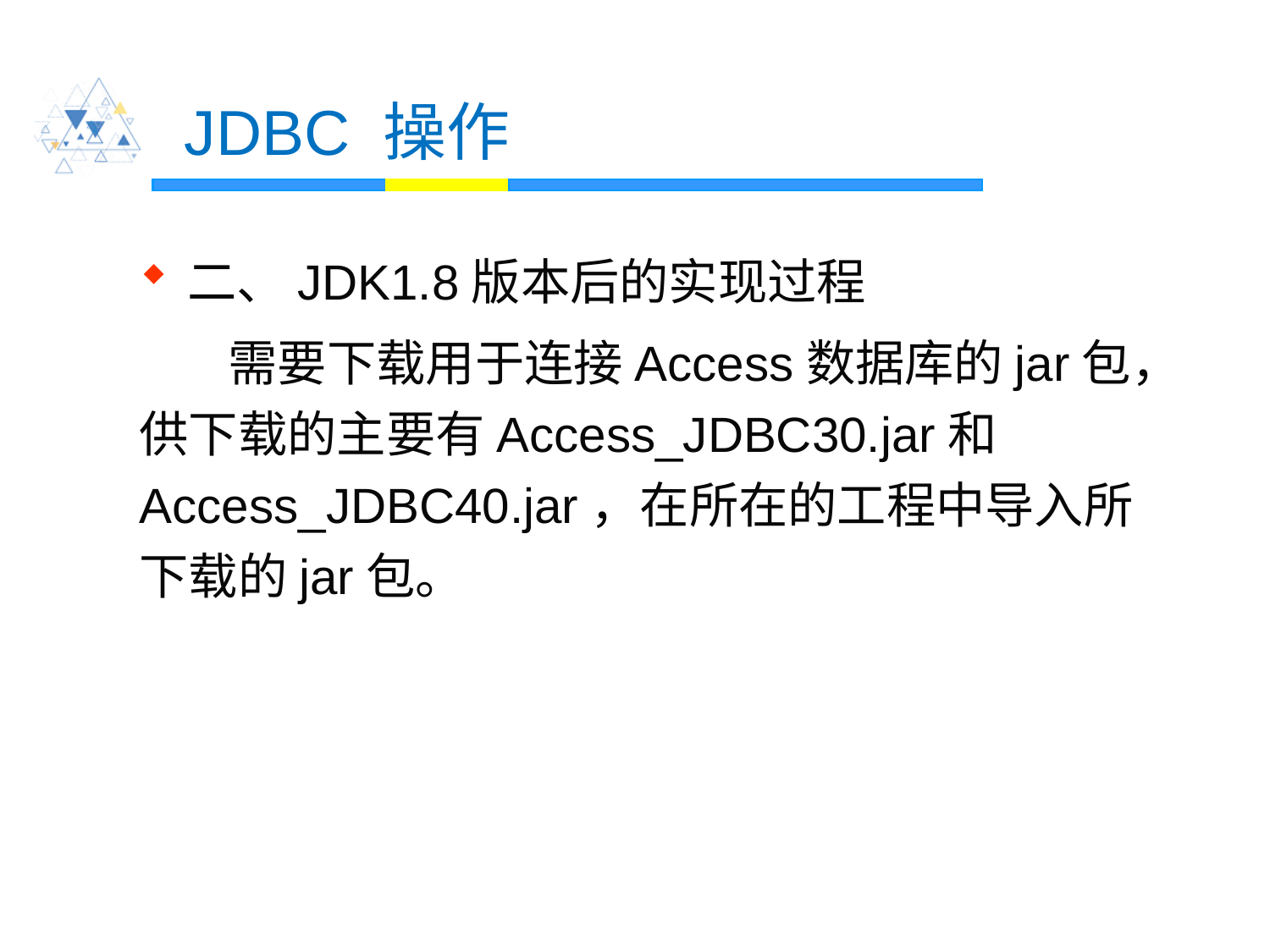

# JDBC 操作
二、JDK1.8版本后的实现过程
       需要下载用于连接Access数据库的jar包，供下载的主要有Access_JDBC30.jar和Access_JDBC40.jar，在所在的工程中导入所下载的jar包。